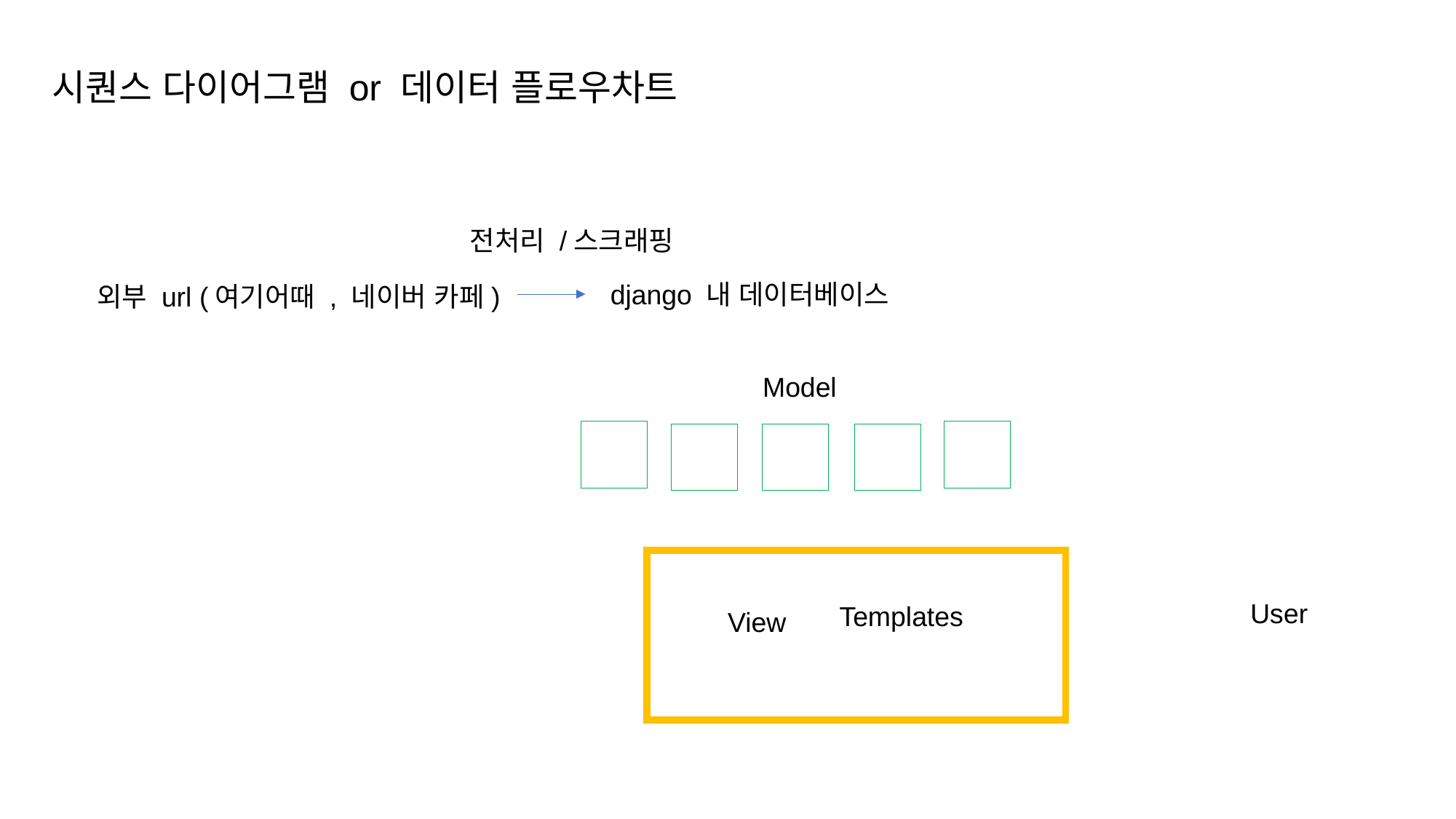

시퀀스 다이어그램 or 데이터 플로우차트
전처리 /스크래핑
django 내 데이터베이스
외부 url (여기어때 , 네이버 카페)
Model

User
Templates
View